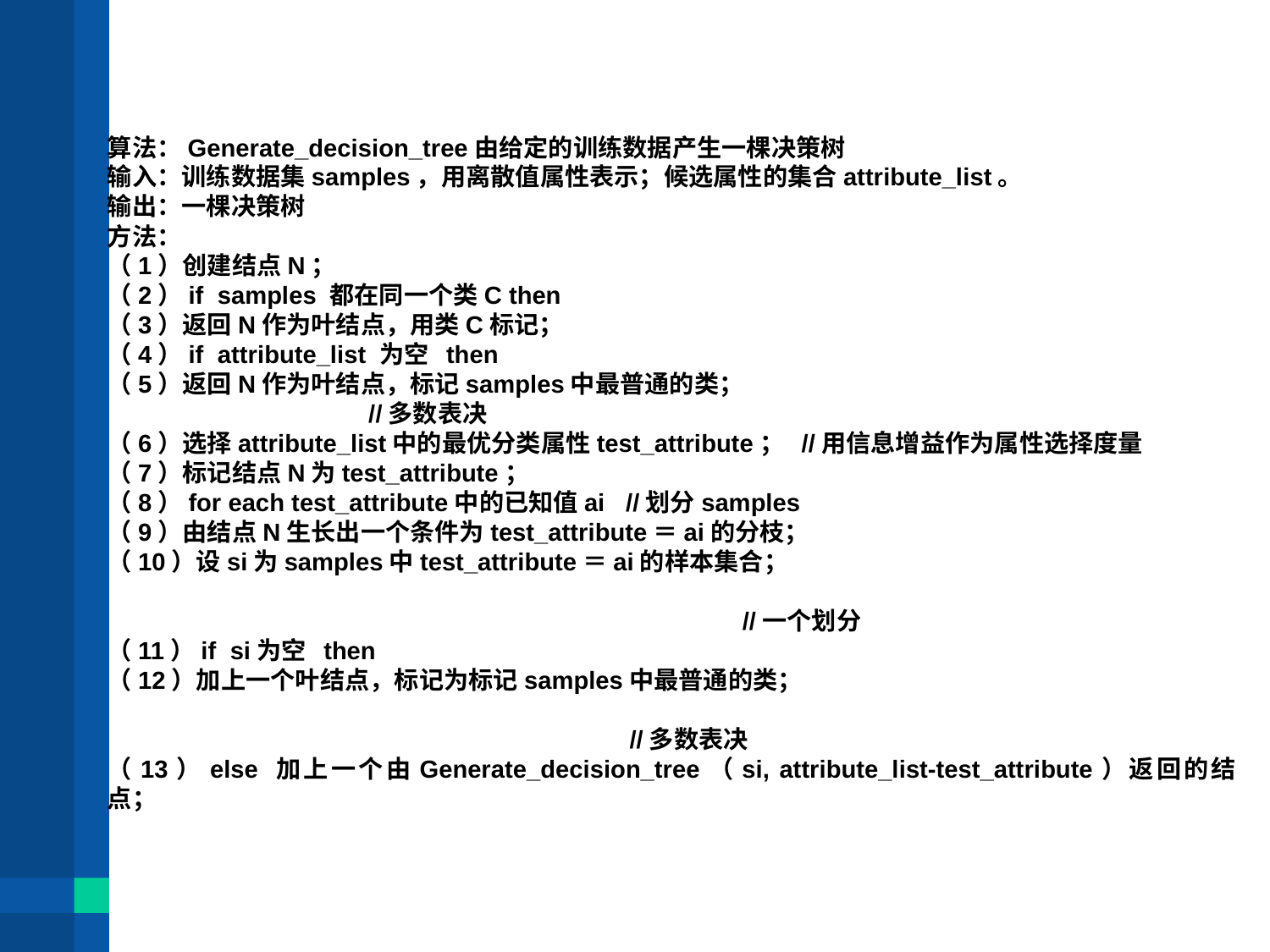

算法：Generate_decision_tree由给定的训练数据产生一棵决策树
输入：训练数据集samples，用离散值属性表示；候选属性的集合attribute_list。
输出：一棵决策树
方法：
（1）创建结点N；
（2）if  samples 都在同一个类C then
（3）返回N作为叶结点，用类C标记；
（4）if  attribute_list 为空  then
（5）返回N作为叶结点，标记samples中最普通的类；
		 //多数表决
（6）选择attribute_list中的最优分类属性test_attribute；  //用信息增益作为属性选择度量
（7）标记结点N为test_attribute；
（8）for each test_attribute中的已知值ai   //划分samples
（9）由结点N生长出一个条件为test_attribute＝ai的分枝；
（10）设si为samples中test_attribute＝ai的样本集合；
													//一个划分
（11）if  si为空  then
（12）加上一个叶结点，标记为标记samples中最普通的类；
												  //多数表决
（13）else 加上一个由Generate_decision_tree（si, attribute_list-test_attribute）返回的结点；